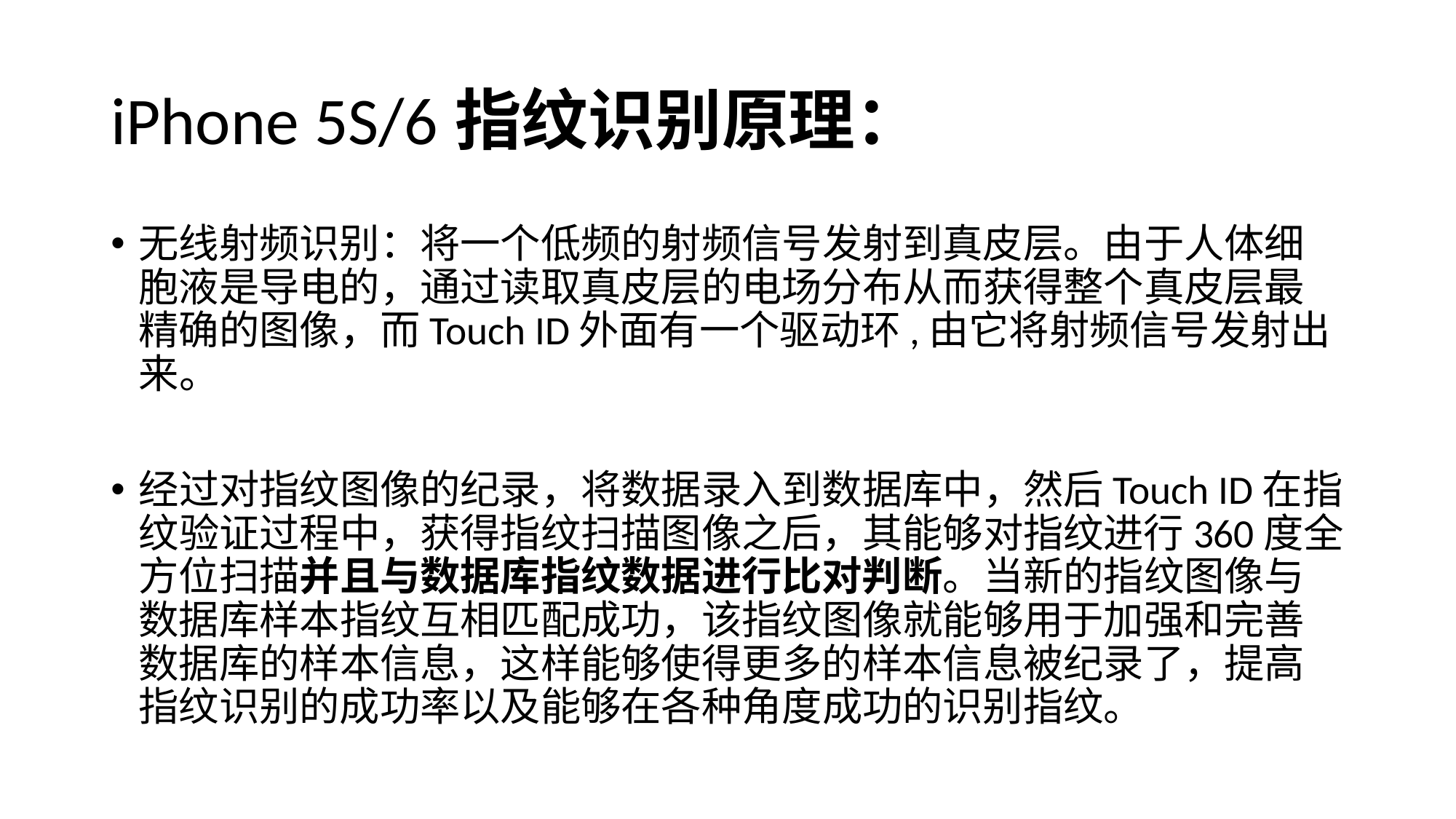

# iPhone 5S/6指纹识别原理：
无线射频识别：将一个低频的射频信号发射到真皮层。由于人体细胞液是导电的，通过读取真皮层的电场分布从而获得整个真皮层最精确的图像，而Touch ID外面有一个驱动环,由它将射频信号发射出来。

经过对指纹图像的纪录，将数据录入到数据库中，然后Touch ID在指纹验证过程中，获得指纹扫描图像之后，其能够对指纹进行360度全方位扫描并且与数据库指纹数据进行比对判断。当新的指纹图像与数据库样本指纹互相匹配成功，该指纹图像就能够用于加强和完善数据库的样本信息，这样能够使得更多的样本信息被纪录了，提高指纹识别的成功率以及能够在各种角度成功的识别指纹。